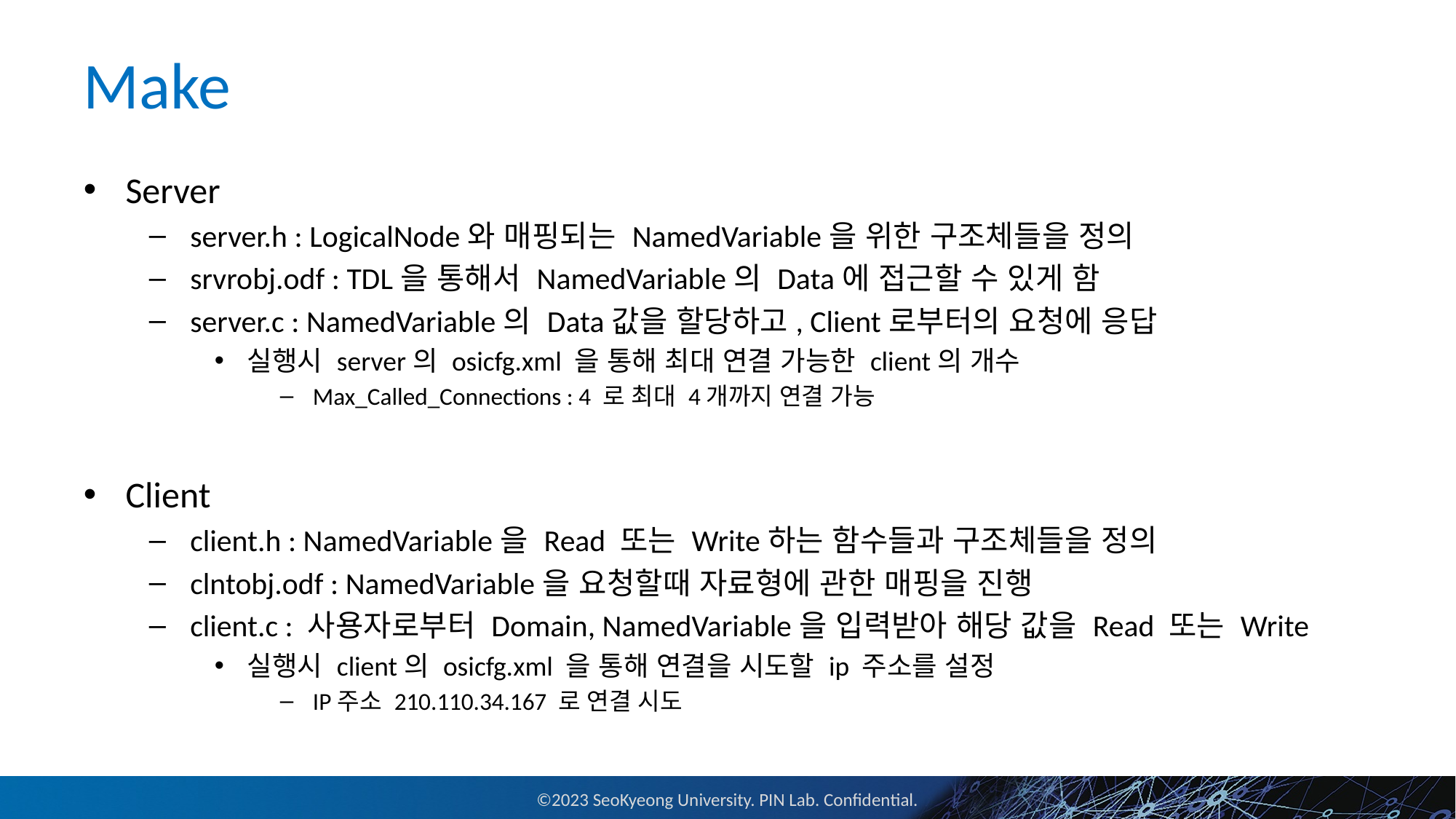

# Make
Server
server.h : LogicalNode와 매핑되는 NamedVariable을 위한 구조체들을 정의
srvrobj.odf : TDL을 통해서 NamedVariable의 Data에 접근할 수 있게 함
server.c : NamedVariable의 Data값을 할당하고, Client로부터의 요청에 응답
실행시 server의 osicfg.xml 을 통해 최대 연결 가능한 client의 개수
Max_Called_Connections : 4 로 최대 4개까지 연결 가능

Client
client.h : NamedVariable을 Read 또는 Write하는 함수들과 구조체들을 정의
clntobj.odf : NamedVariable을 요청할때 자료형에 관한 매핑을 진행
client.c : 사용자로부터 Domain, NamedVariable을 입력받아 해당 값을 Read 또는 Write
실행시 client의 osicfg.xml 을 통해 연결을 시도할 ip 주소를 설정
IP주소 210.110.34.167 로 연결 시도